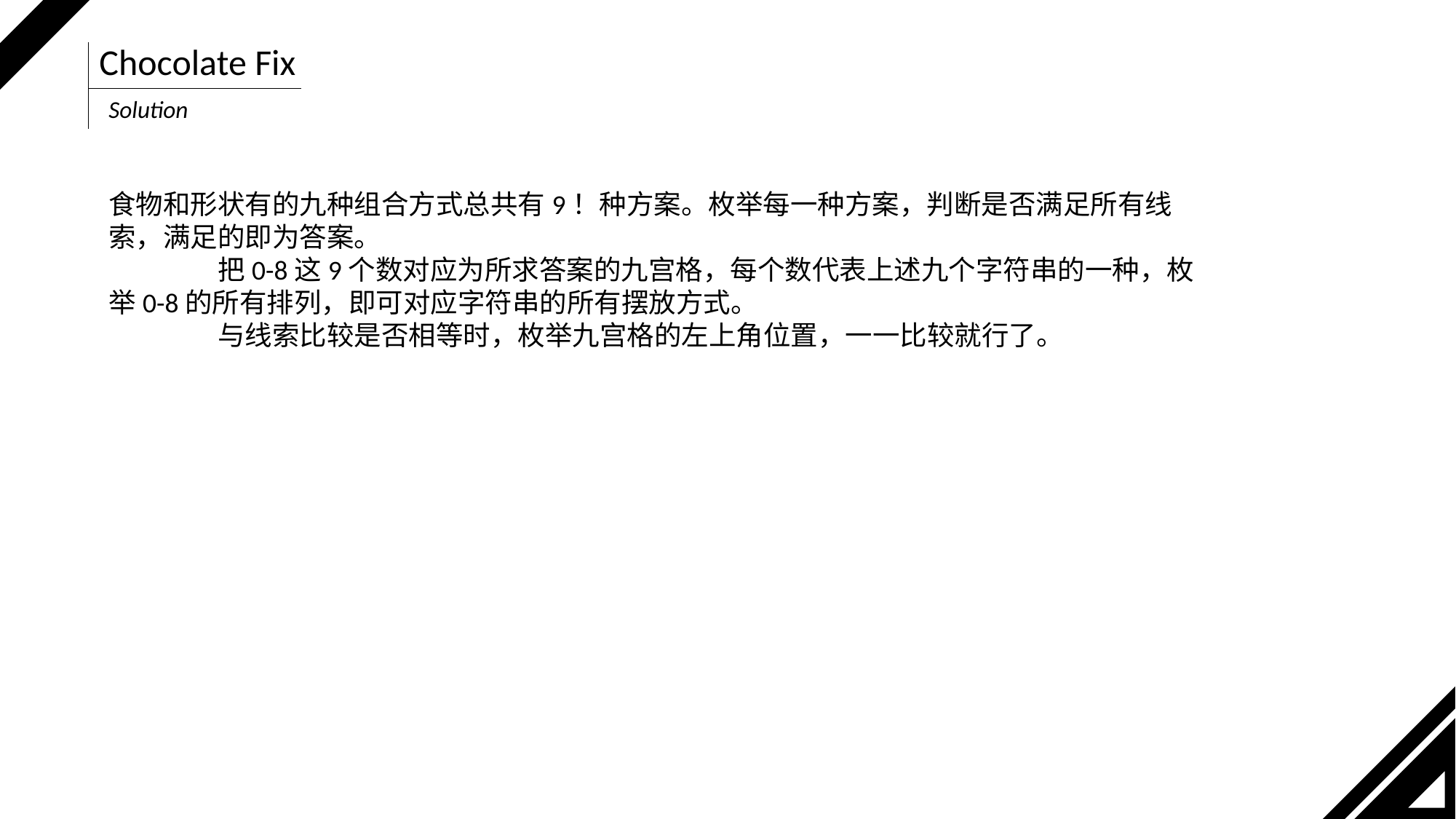

Chocolate Fix
Solution
食物和形状有的九种组合方式总共有9！种方案。枚举每一种方案，判断是否满足所有线索，满足的即为答案。
	把0-8这9个数对应为所求答案的九宫格，每个数代表上述九个字符串的一种，枚举0-8的所有排列，即可对应字符串的所有摆放方式。
	与线索比较是否相等时，枚举九宫格的左上角位置，一一比较就行了。